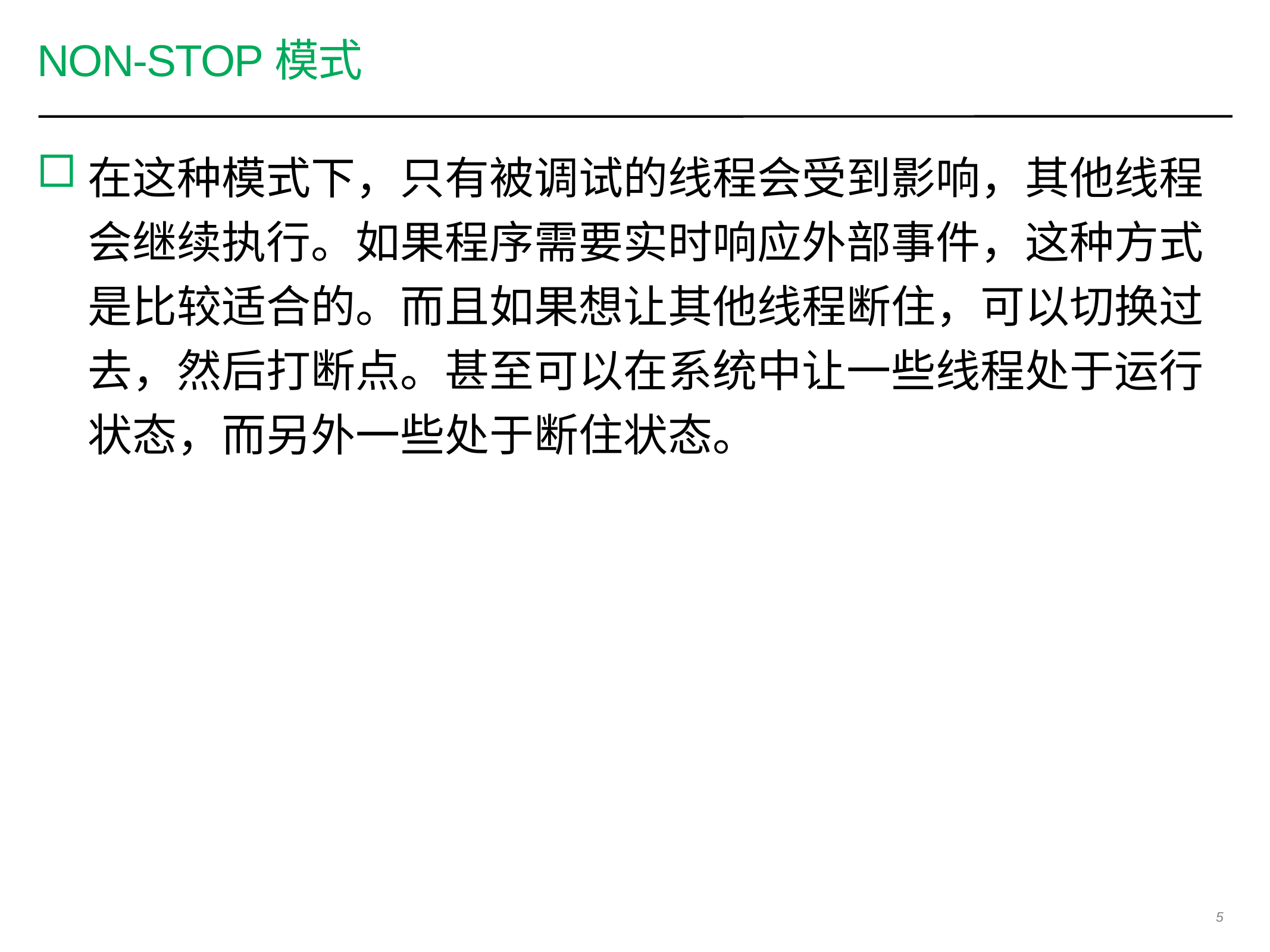

# Non-stop模式
在这种模式下，只有被调试的线程会受到影响，其他线程会继续执行。如果程序需要实时响应外部事件，这种方式是比较适合的。而且如果想让其他线程断住，可以切换过去，然后打断点。甚至可以在系统中让一些线程处于运行状态，而另外一些处于断住状态。
5